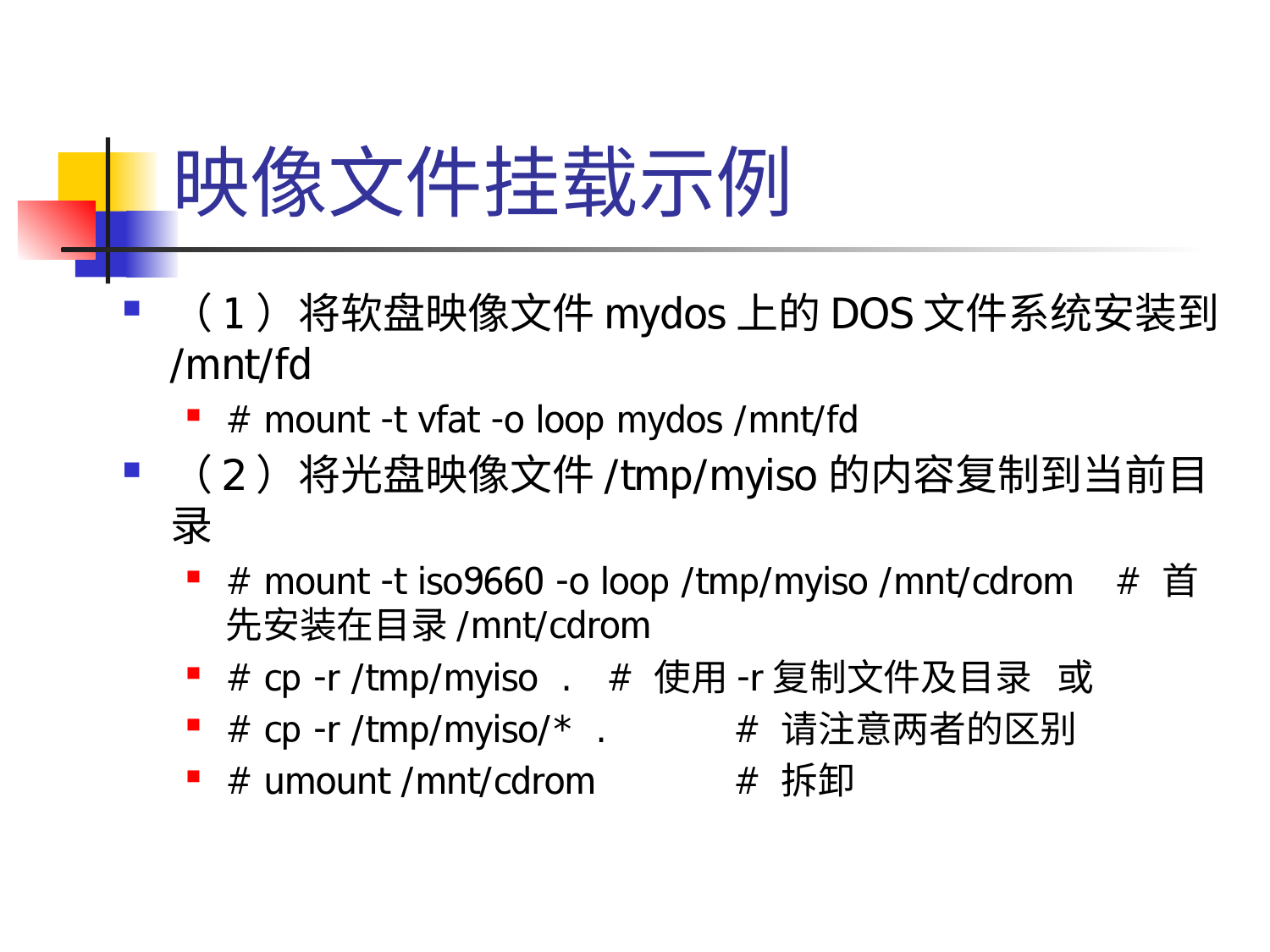

# 映像文件挂载示例
（1）将软盘映像文件mydos上的DOS文件系统安装到/mnt/fd
# mount -t vfat -o loop mydos /mnt/fd
（2）将光盘映像文件/tmp/myiso的内容复制到当前目录
# mount -t iso9660 -o loop /tmp/myiso /mnt/cdrom 	# 首先安装在目录/mnt/cdrom
# cp -r /tmp/myiso  . 	# 使用-r复制文件及目录   或
# cp -r /tmp/myiso/*  . 	# 请注意两者的区别
# umount /mnt/cdrom 	# 拆卸